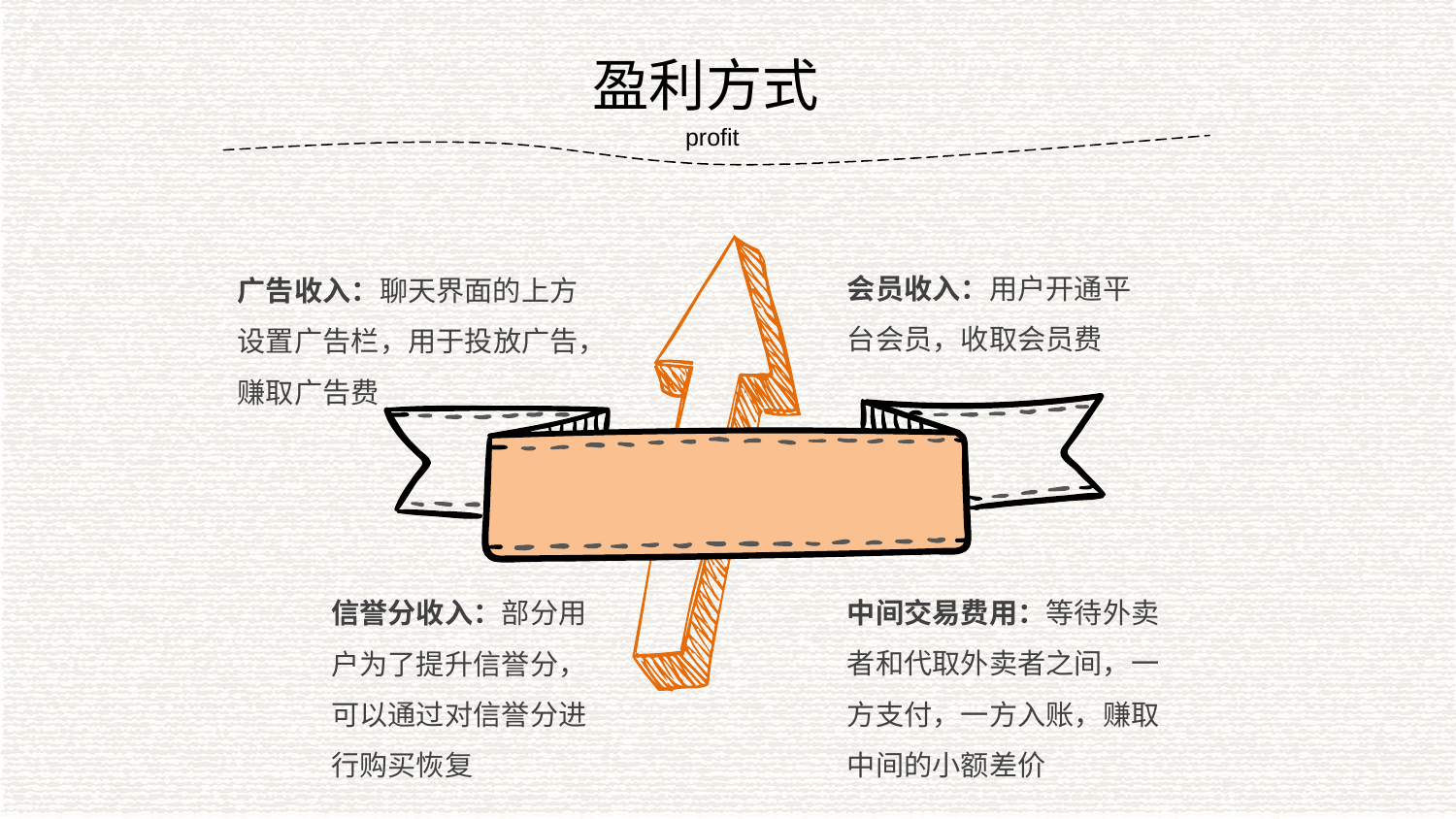

盈利方式
profit

会员收入：用户开通平台会员，收取会员费
广告收入：聊天界面的上方设置广告栏，用于投放广告，赚取广告费

中间交易费用：等待外卖者和代取外卖者之间，一方支付，一方入账，赚取
中间的小额差价
信誉分收入：部分用户为了提升信誉分，可以通过对信誉分进行购买恢复